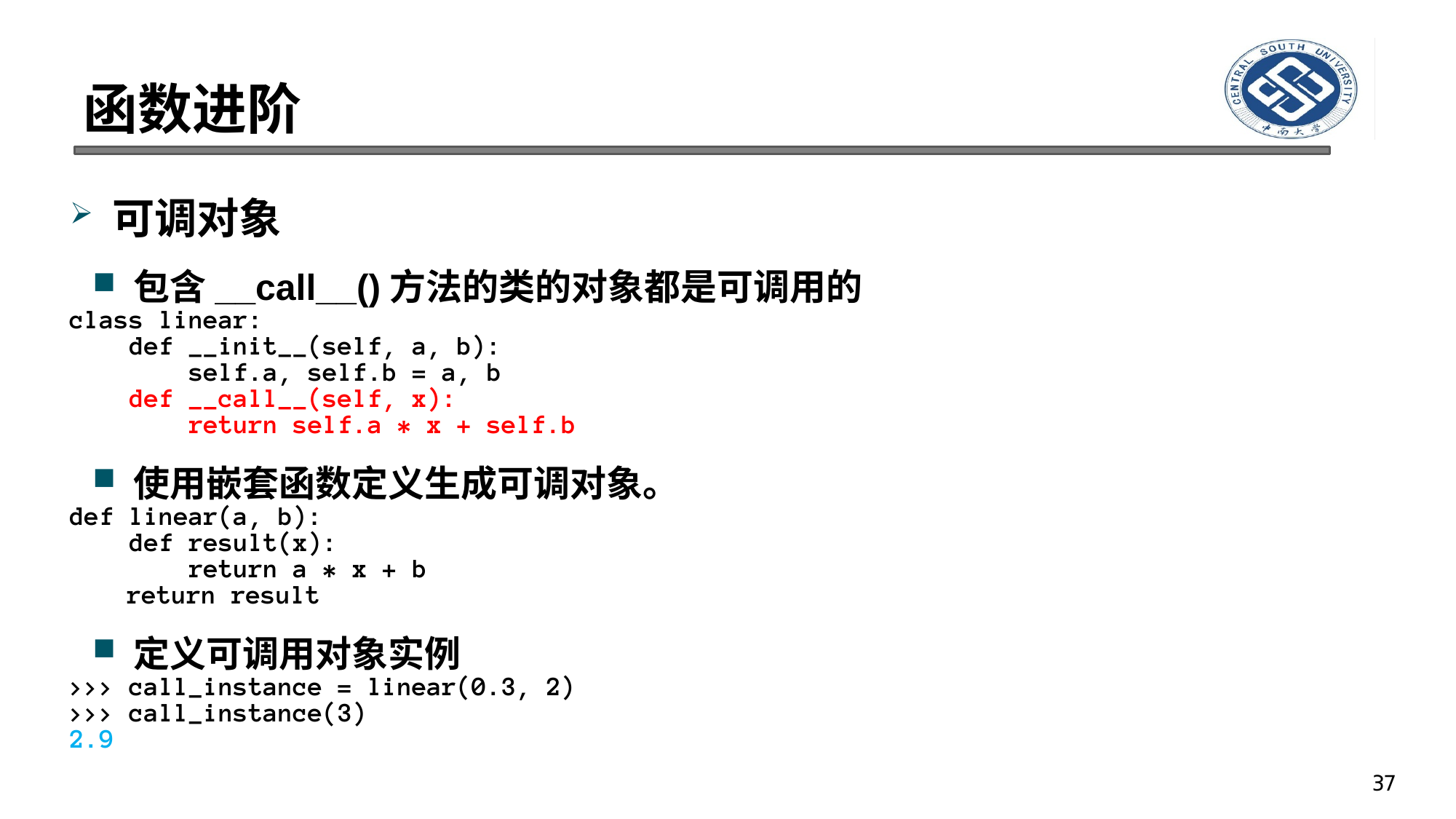

# 函数进阶
可调对象
包含__call__()方法的类的对象都是可调用的
class linear:
    def __init__(self, a, b):
        self.a, self.b = a, b
    def __call__(self, x):
        return self.a * x + self.b
使用嵌套函数定义生成可调对象。
def linear(a, b):
    def result(x):
        return a * x + b
	 return result
定义可调用对象实例
>>> call_instance = linear(0.3, 2)
>>> call_instance(3)
2.9
37